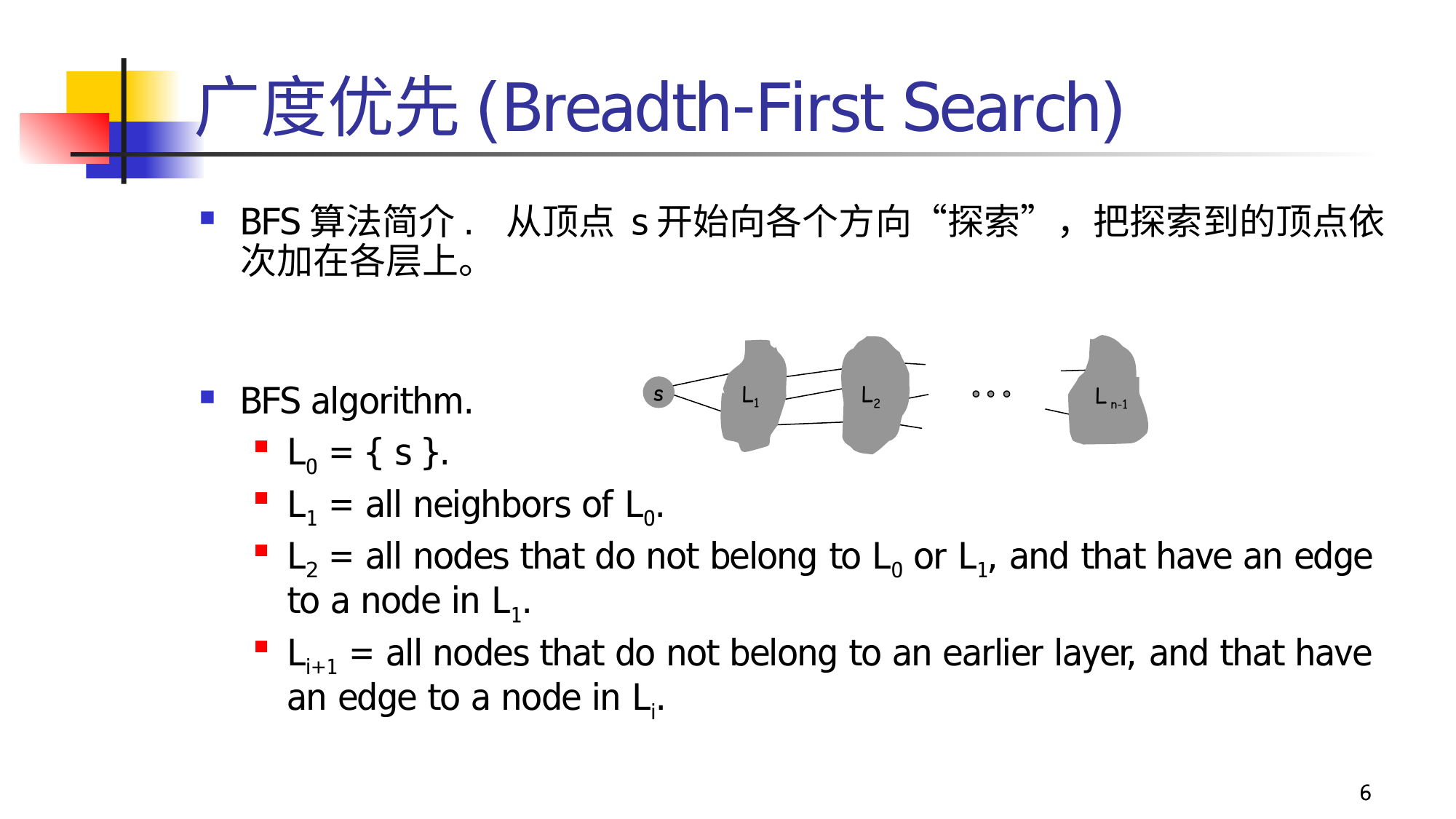

# 广度优先(Breadth-First Search)
BFS算法简介.  从顶点 s开始向各个方向“探索”，把探索到的顶点依次加在各层上。

BFS algorithm.
L0 = { s }.
L1 = all neighbors of L0.
L2 = all nodes that do not belong to L0 or L1, and that have an edge to a node in L1.
Li+1 = all nodes that do not belong to an earlier layer, and that have an edge to a node in Li.

L1
L2
s
L n-1

6